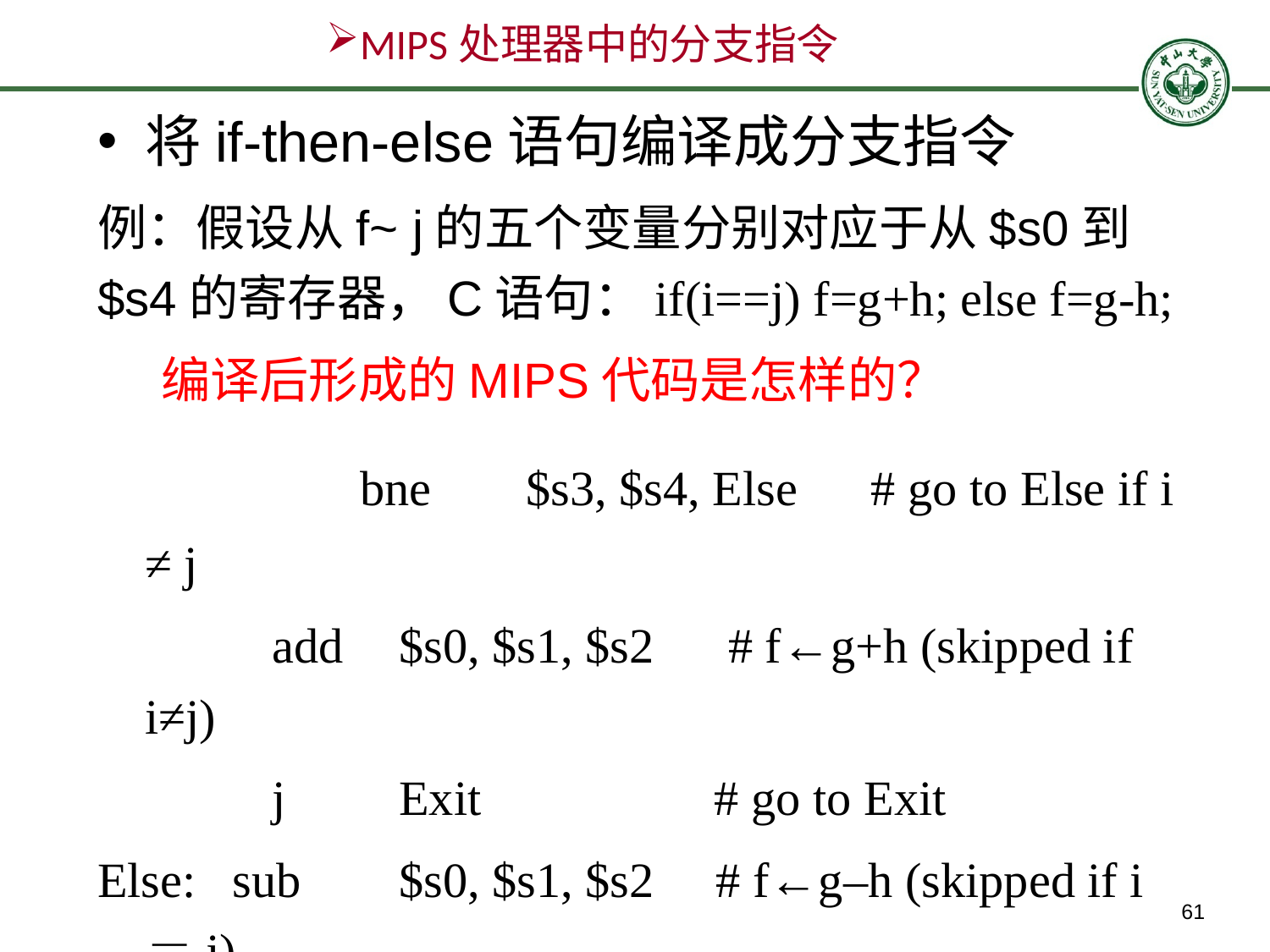

MIPS处理器中的分支指令
将if-then-else语句编译成分支指令
例：假设从f~ j的五个变量分别对应于从$s0到$s4的寄存器，C语句：if(i==j) f=g+h; else f=g-h;
编译后形成的MIPS代码是怎样的？
   	     bne   	$s3, $s4, Else      # go to Else if i ≠ j
		add	$s0, $s1, $s2      # f←g+h (skipped if i≠j)
		j	Exit		     # go to Exit
Else:   sub	$s0, $s1, $s2     # f←g–h (skipped if i＝j)
Exit: